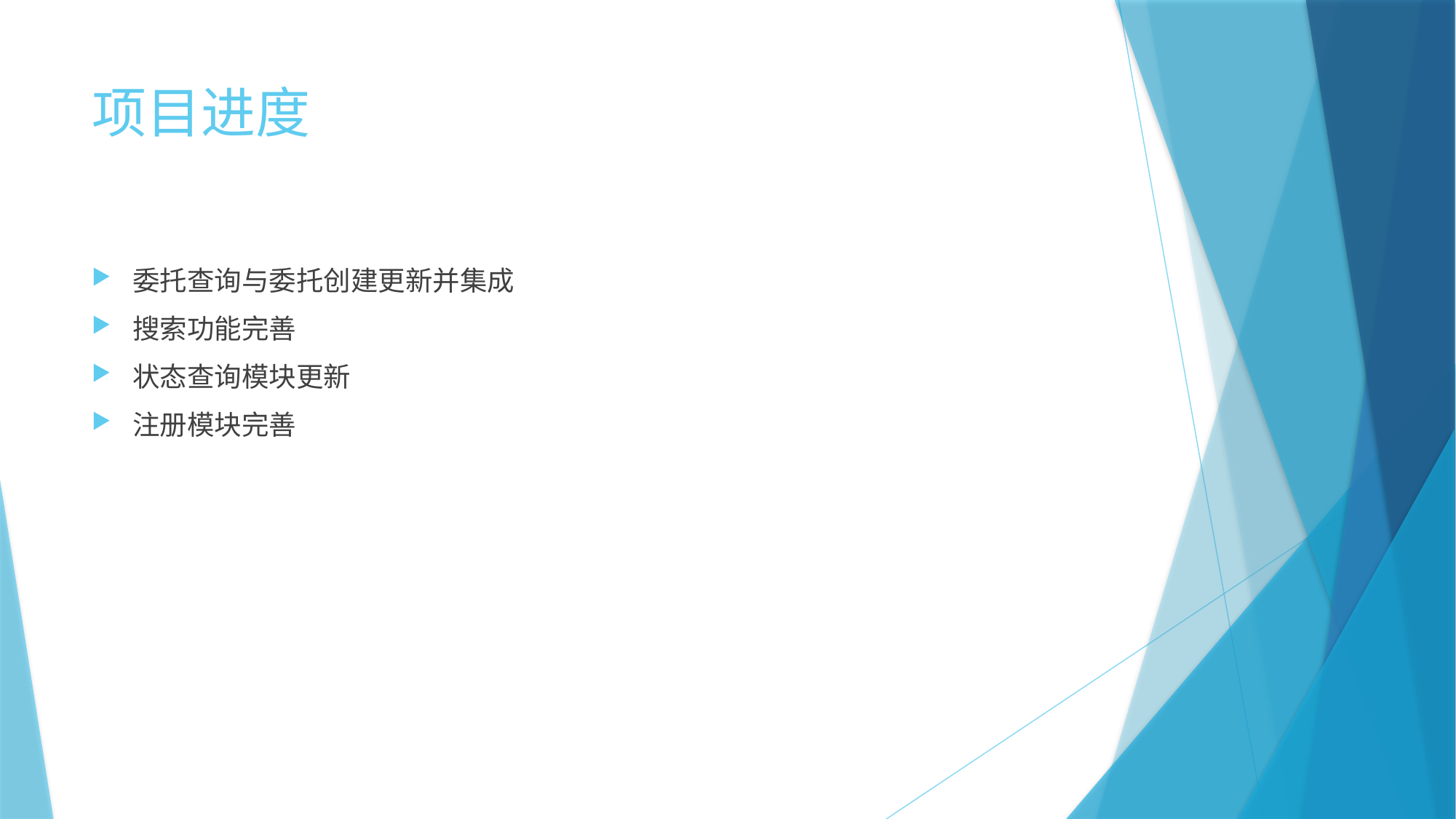

# 项目进度
委托查询与委托创建更新并集成
搜索功能完善
状态查询模块更新
注册模块完善